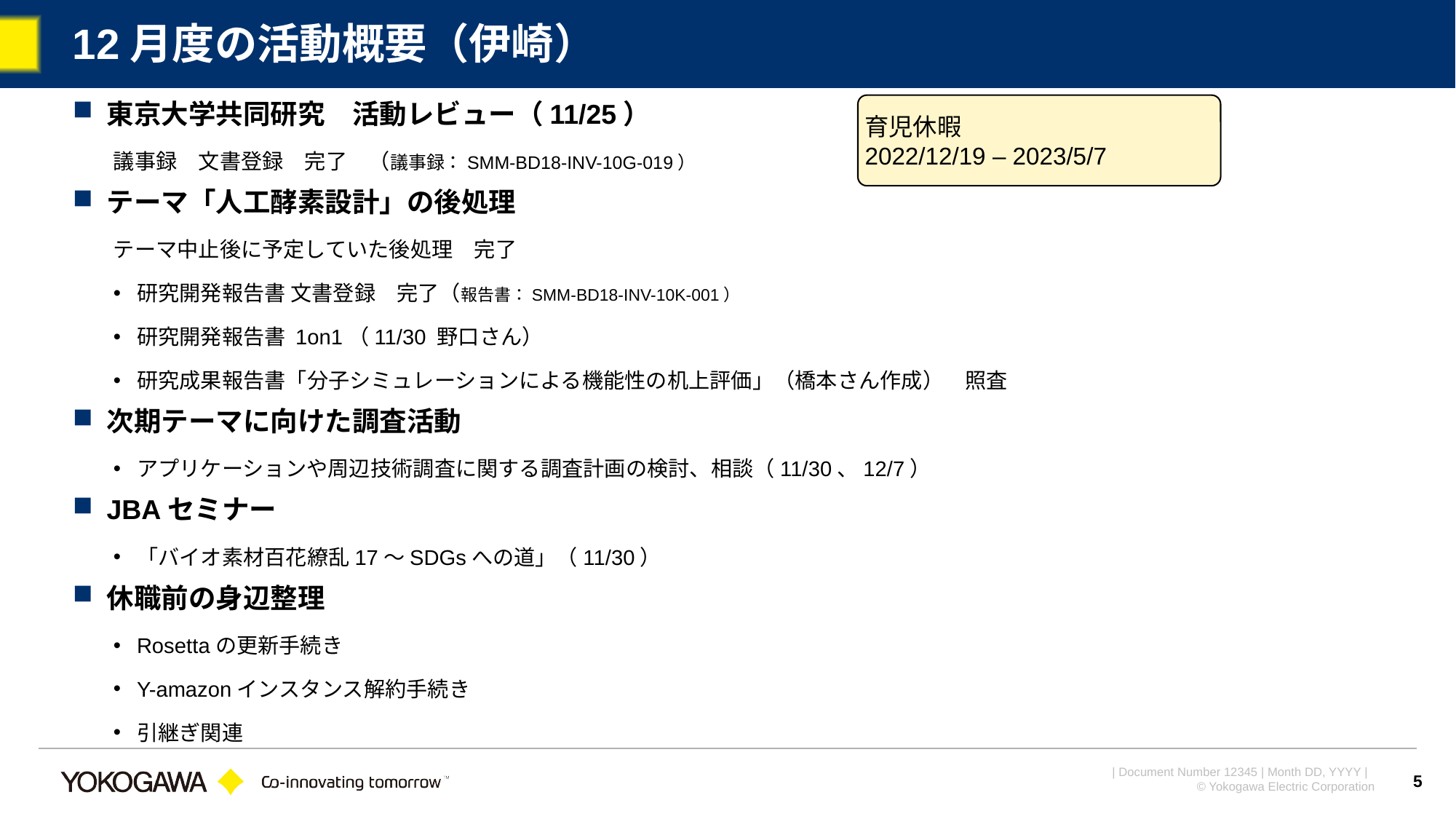

# 12月度の活動概要（伊崎）
育児休暇
2022/12/19 – 2023/5/7
東京大学共同研究　活動レビュー（11/25）
議事録　文書登録　完了　（議事録：SMM-BD18-INV-10G-019）
テーマ「人工酵素設計」の後処理
テーマ中止後に予定していた後処理　完了
研究開発報告書 文書登録　完了（報告書：SMM-BD18-INV-10K-001）
研究開発報告書 1on1（11/30 野口さん）
研究成果報告書「分子シミュレーションによる機能性の机上評価」（橋本さん作成）　照査
次期テーマに向けた調査活動
アプリケーションや周辺技術調査に関する調査計画の検討、相談（11/30、12/7）
JBAセミナー
「バイオ素材百花繚乱17～SDGsへの道」（11/30）
休職前の身辺整理
Rosettaの更新手続き
Y-amazonインスタンス解約手続き
引継ぎ関連
5